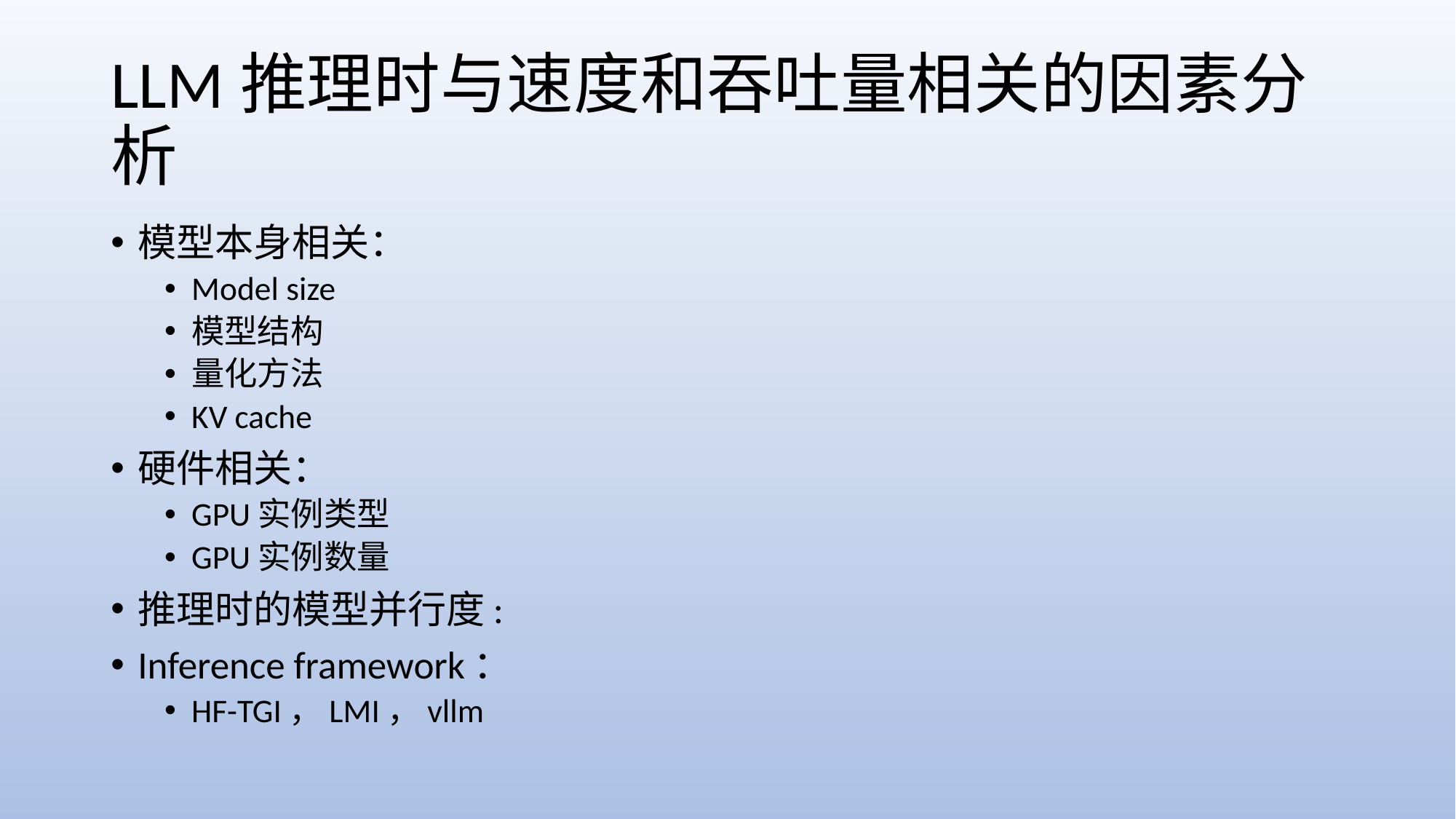

# LLM推理时与速度和吞吐量相关的因素分析
模型本身相关：
Model size
模型结构
量化方法
KV cache
硬件相关：
GPU实例类型
GPU实例数量
推理时的模型并行度:
Inference framework：
HF-TGI，LMI，vllm